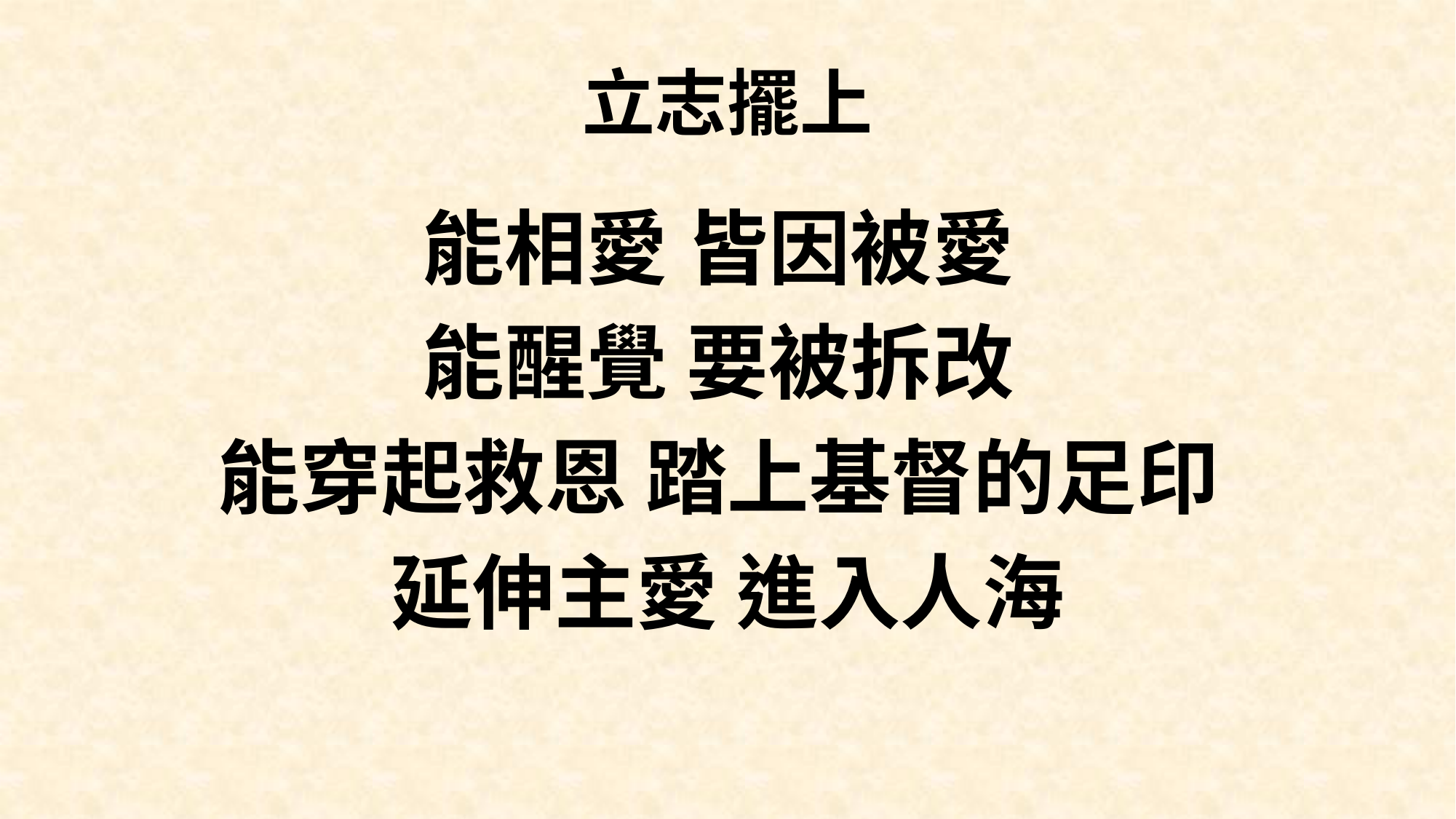

# 立志擺上
能相愛 皆因被愛
能醒覺 要被拆改
能穿起救恩 踏上基督的足印
延伸主愛 進入人海